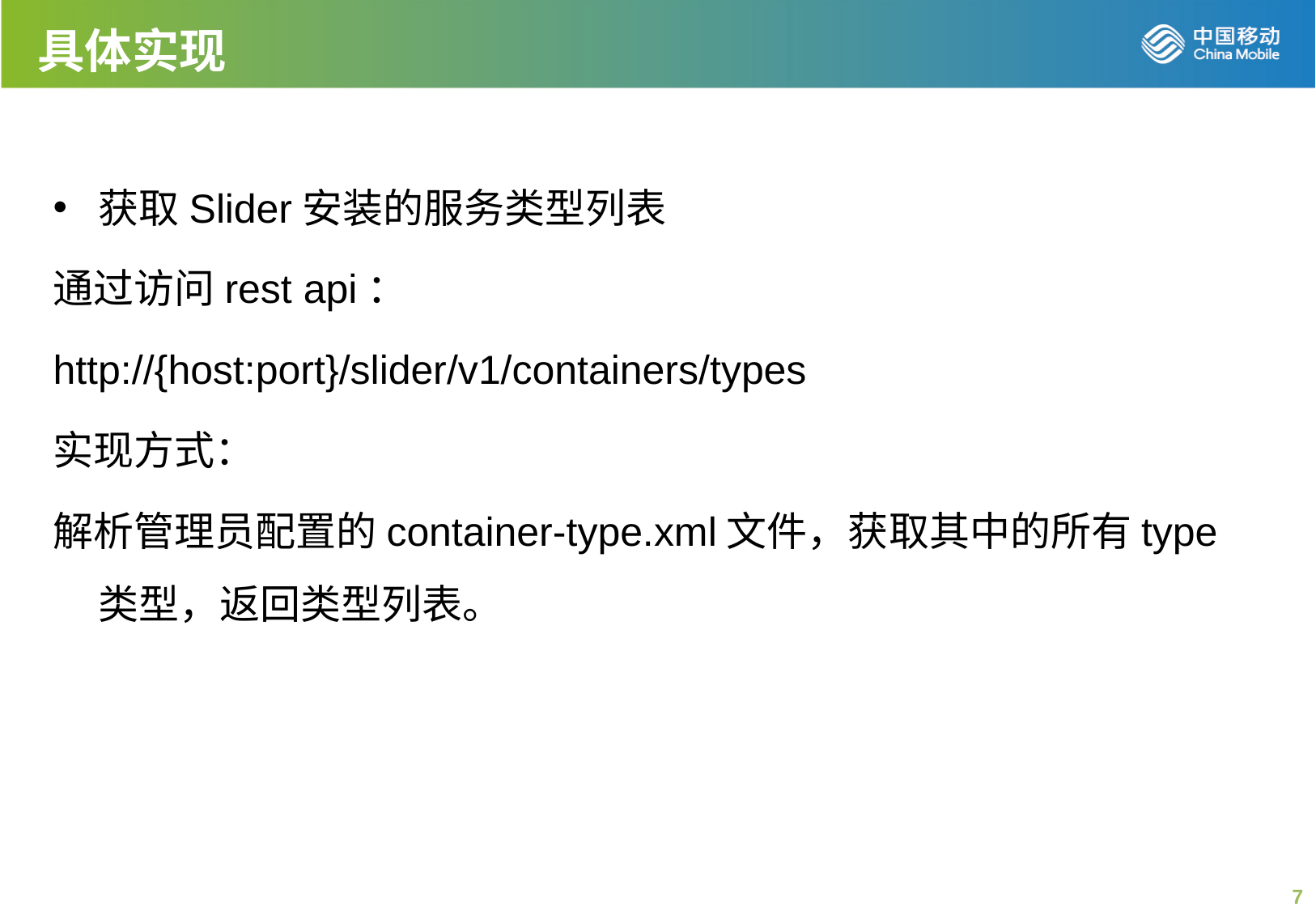

# 具体实现
获取Slider安装的服务类型列表
通过访问rest api：
http://{host:port}/slider/v1/containers/types
实现方式：
解析管理员配置的container-type.xml文件，获取其中的所有type类型，返回类型列表。